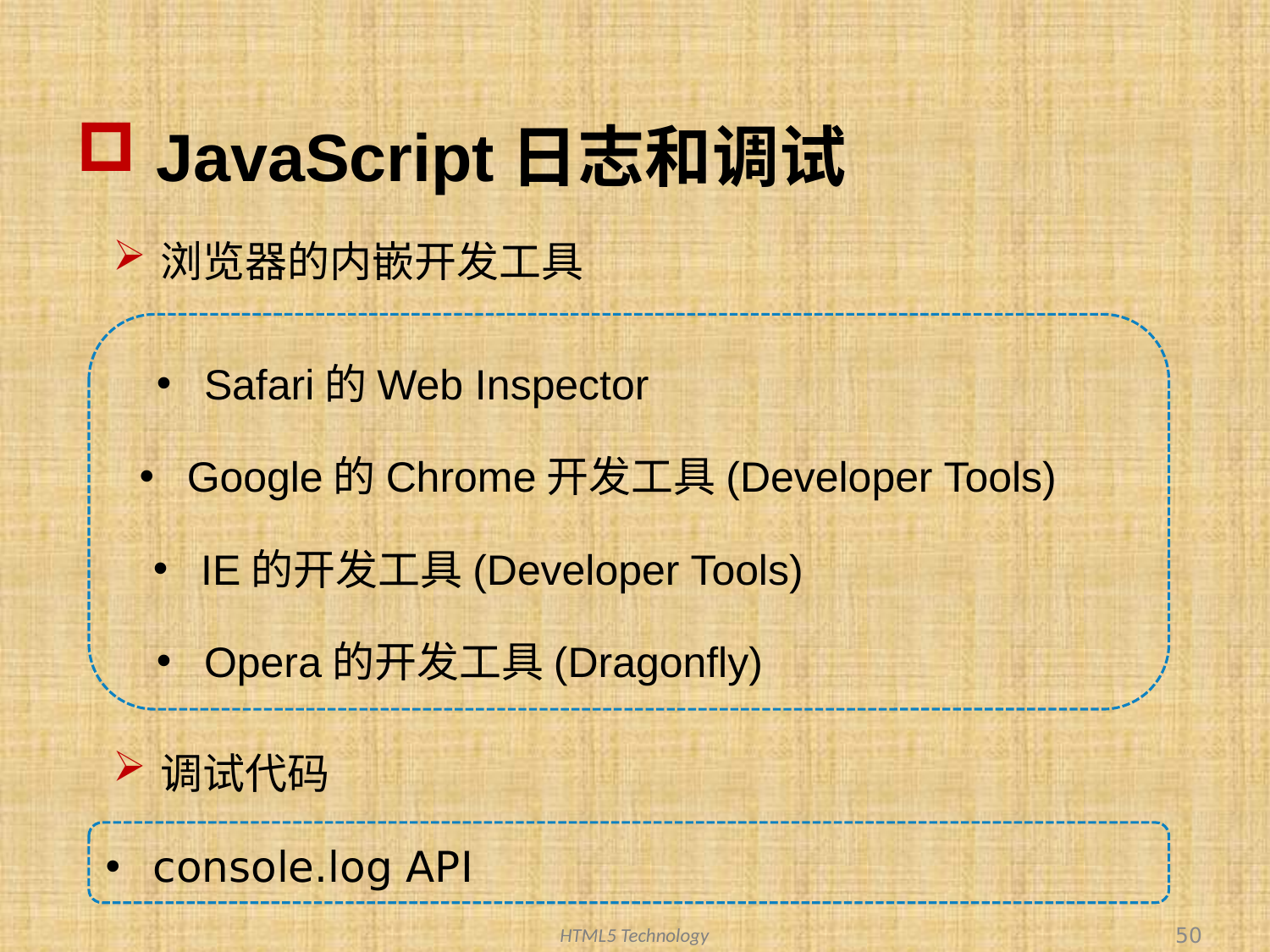

# JavaScript日志和调试
浏览器的内嵌开发工具

Safari的Web Inspector
Google的Chrome开发工具(Developer Tools)
IE的开发工具(Developer Tools)
Opera的开发工具(Dragonfly)
调试代码
console.log API
50
HTML5 Technology